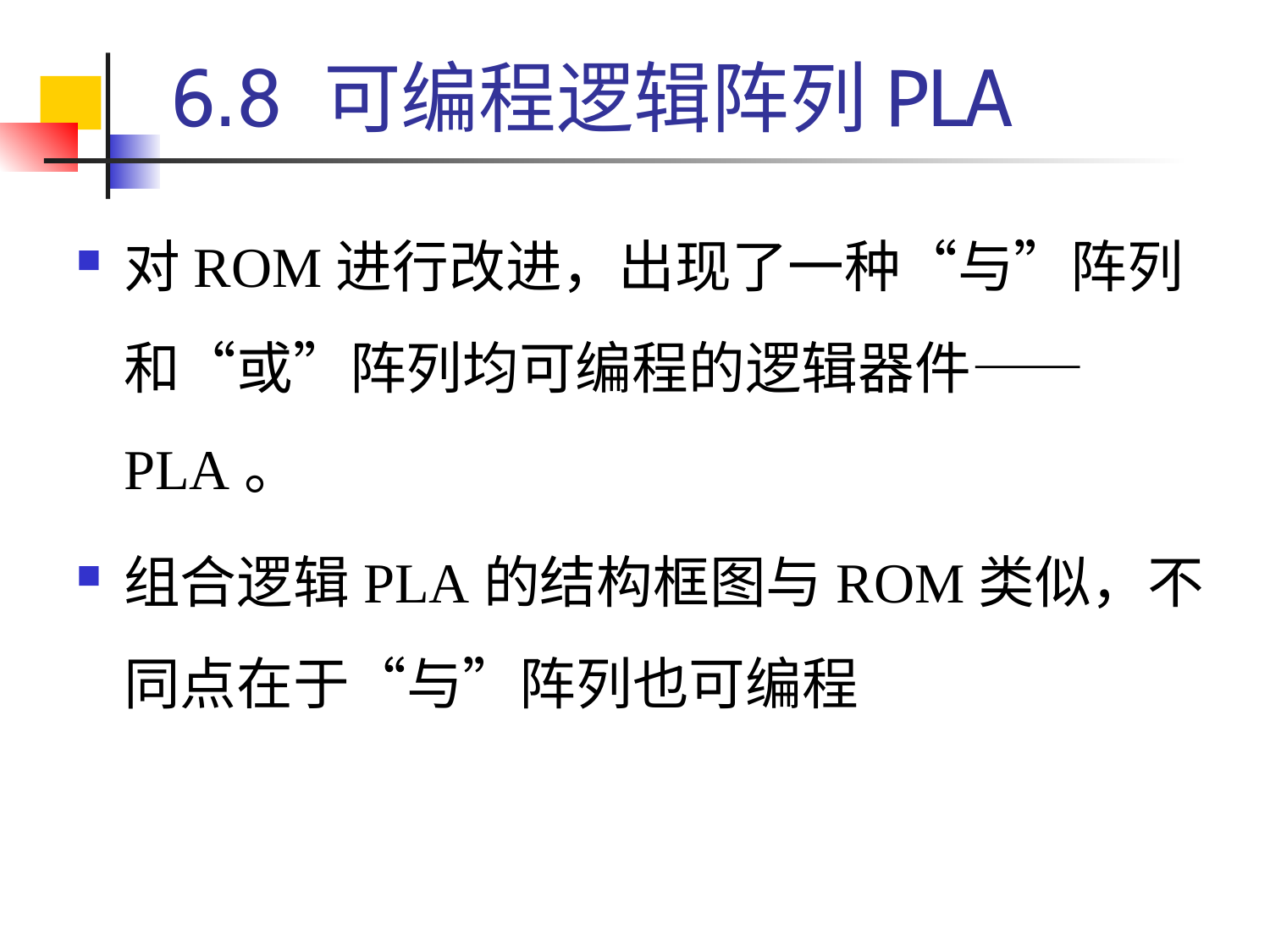

# 6.8 可编程逻辑阵列PLA
对ROM进行改进，出现了一种“与”阵列和“或”阵列均可编程的逻辑器件——PLA。
组合逻辑PLA的结构框图与ROM类似，不同点在于“与”阵列也可编程